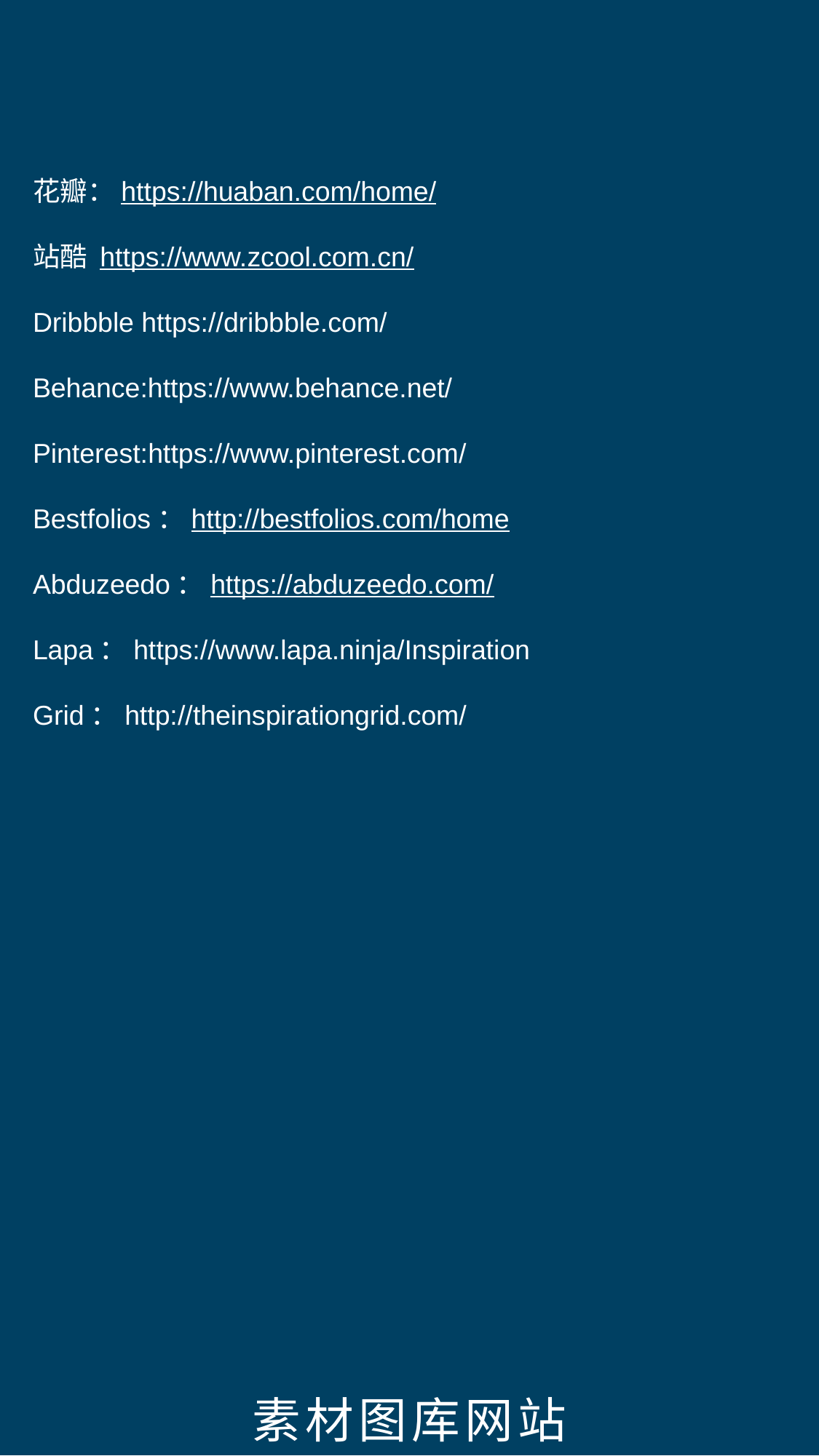

花瓣：https://huaban.com/home/
站酷 https://www.zcool.com.cn/
Dribbble https://dribbble.com/
Behance:https://www.behance.net/
Pinterest:https://www.pinterest.com/
Bestfolios：http://bestfolios.com/home
Abduzeedo：https://abduzeedo.com/
Lapa：https://www.lapa.ninja/Inspiration
Grid：http://theinspirationgrid.com/
素材图库网站